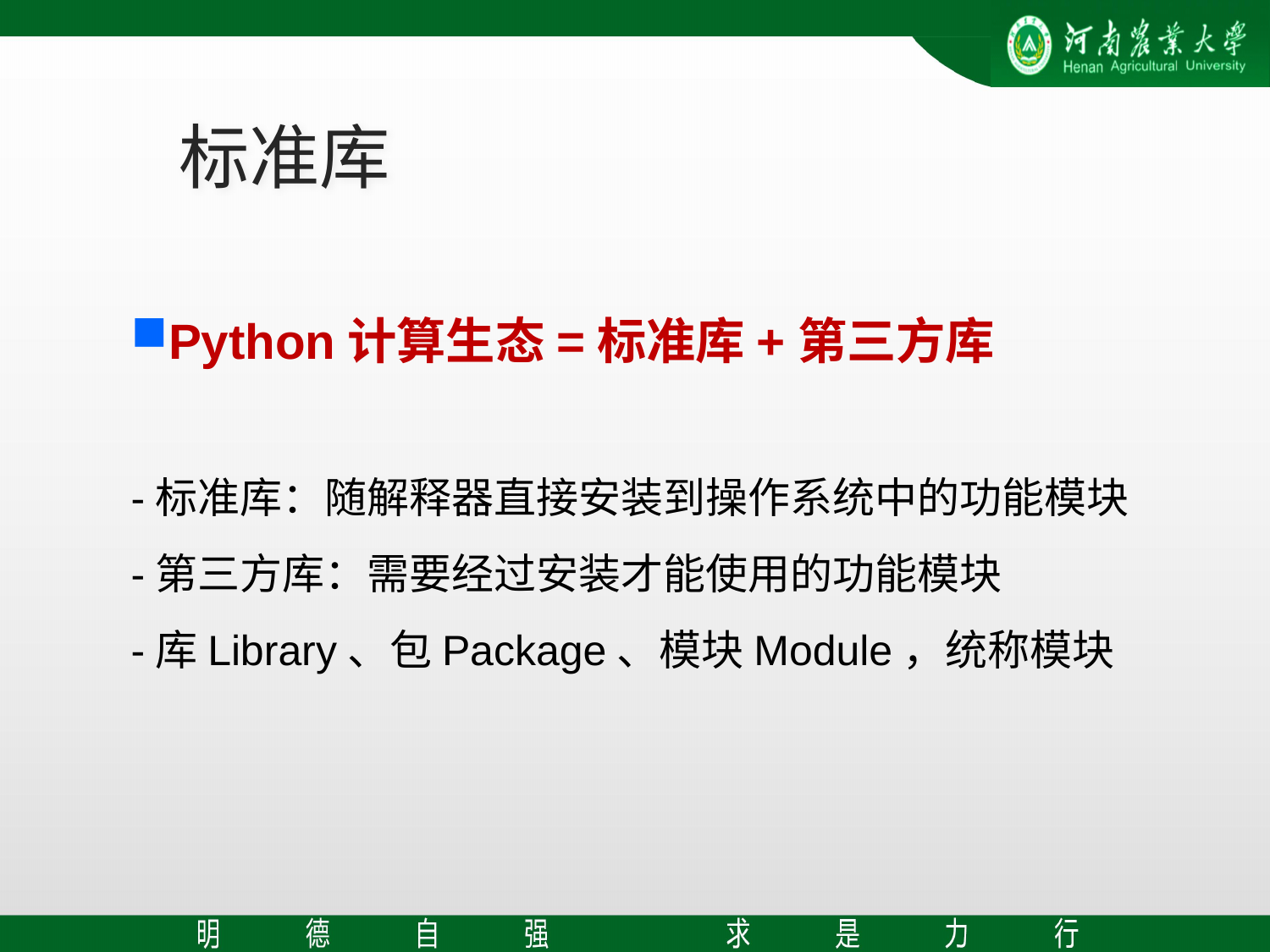

标准库
Python计算生态=标准库+第三方库

-标准库：随解释器直接安装到操作系统中的功能模块
-第三方库：需要经过安装才能使用的功能模块
-库Library、包Package、模块Module，统称模块